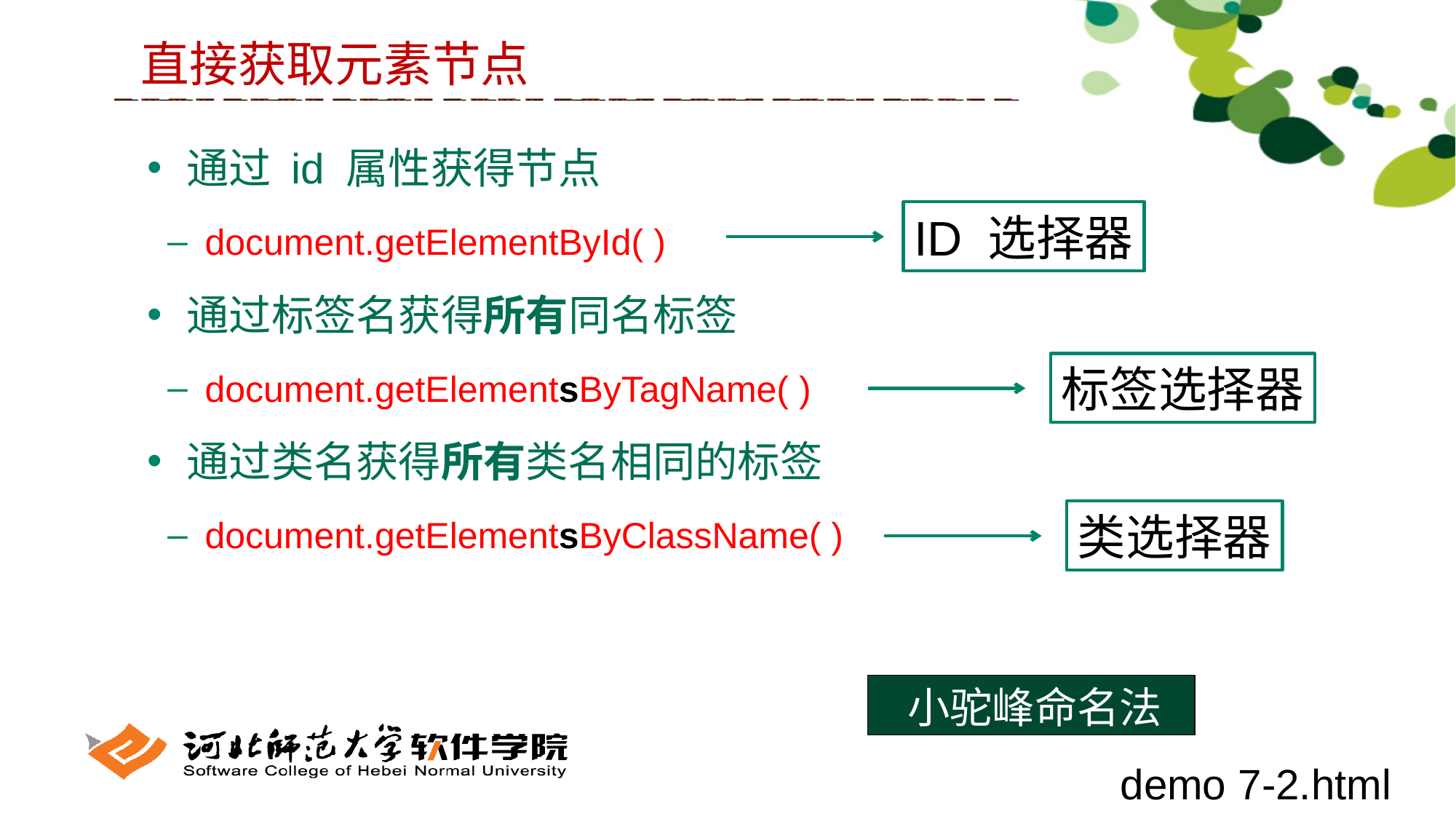

直接获取元素节点
 通过 id 属性获得节点
 document.getElementById( )
 通过标签名获得所有同名标签
 document.getElementsByTagName( )
 通过类名获得所有类名相同的标签
 document.getElementsByClassName( )

ID 选择器
标签选择器
类选择器
  小驼峰命名法
demo 7-2.html